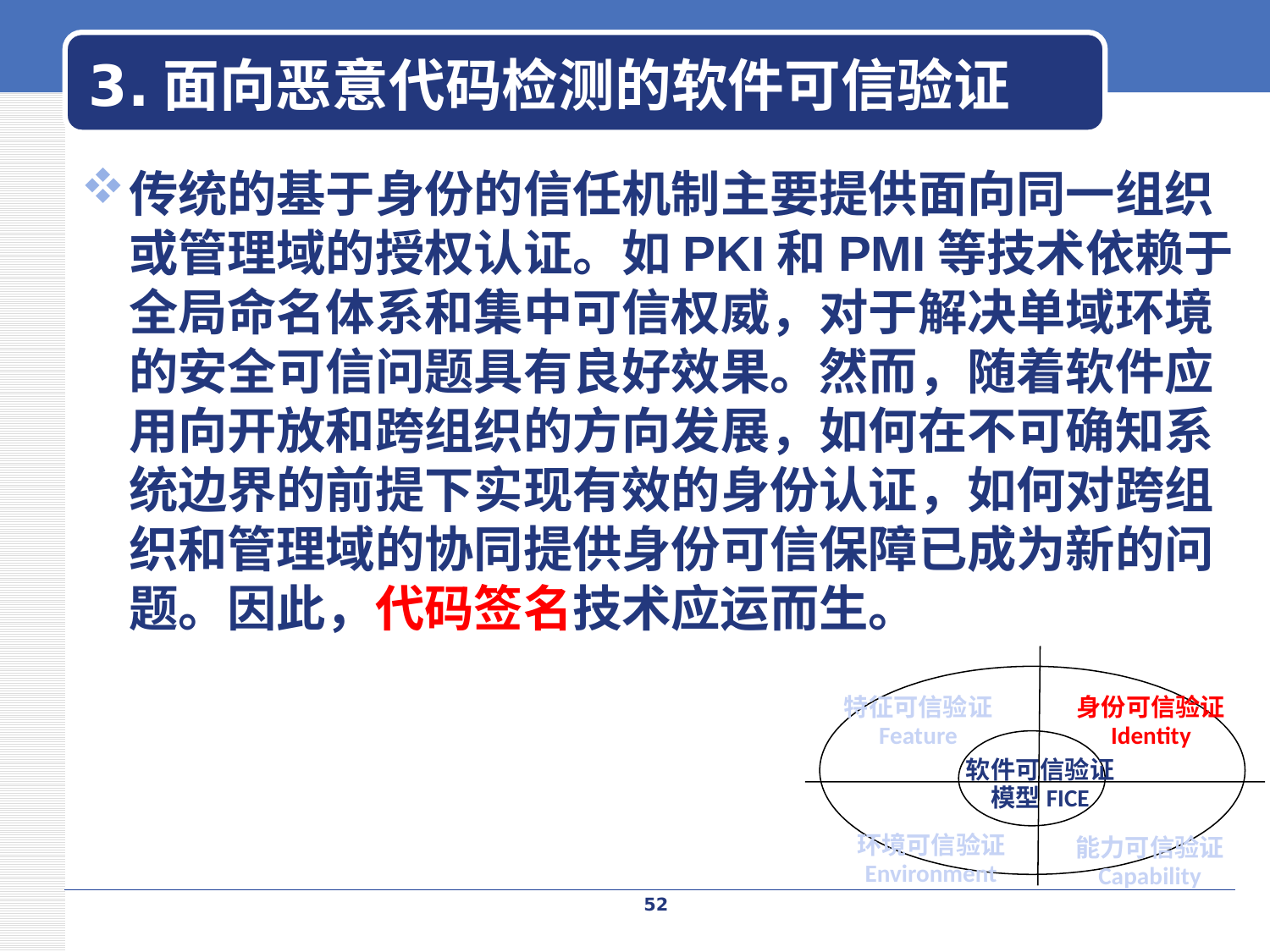

# 3.面向恶意代码检测的软件可信验证
传统的基于身份的信任机制主要提供面向同一组织或管理域的授权认证。如PKI和PMI等技术依赖于全局命名体系和集中可信权威，对于解决单域环境的安全可信问题具有良好效果。然而，随着软件应用向开放和跨组织的方向发展，如何在不可确知系统边界的前提下实现有效的身份认证，如何对跨组织和管理域的协同提供身份可信保障已成为新的问题。因此，代码签名技术应运而生。

特征可信验证
Feature
身份可信验证
Identity

软件可信验证
模型FICE

环境可信验证
Environment
能力可信验证
Capability
52